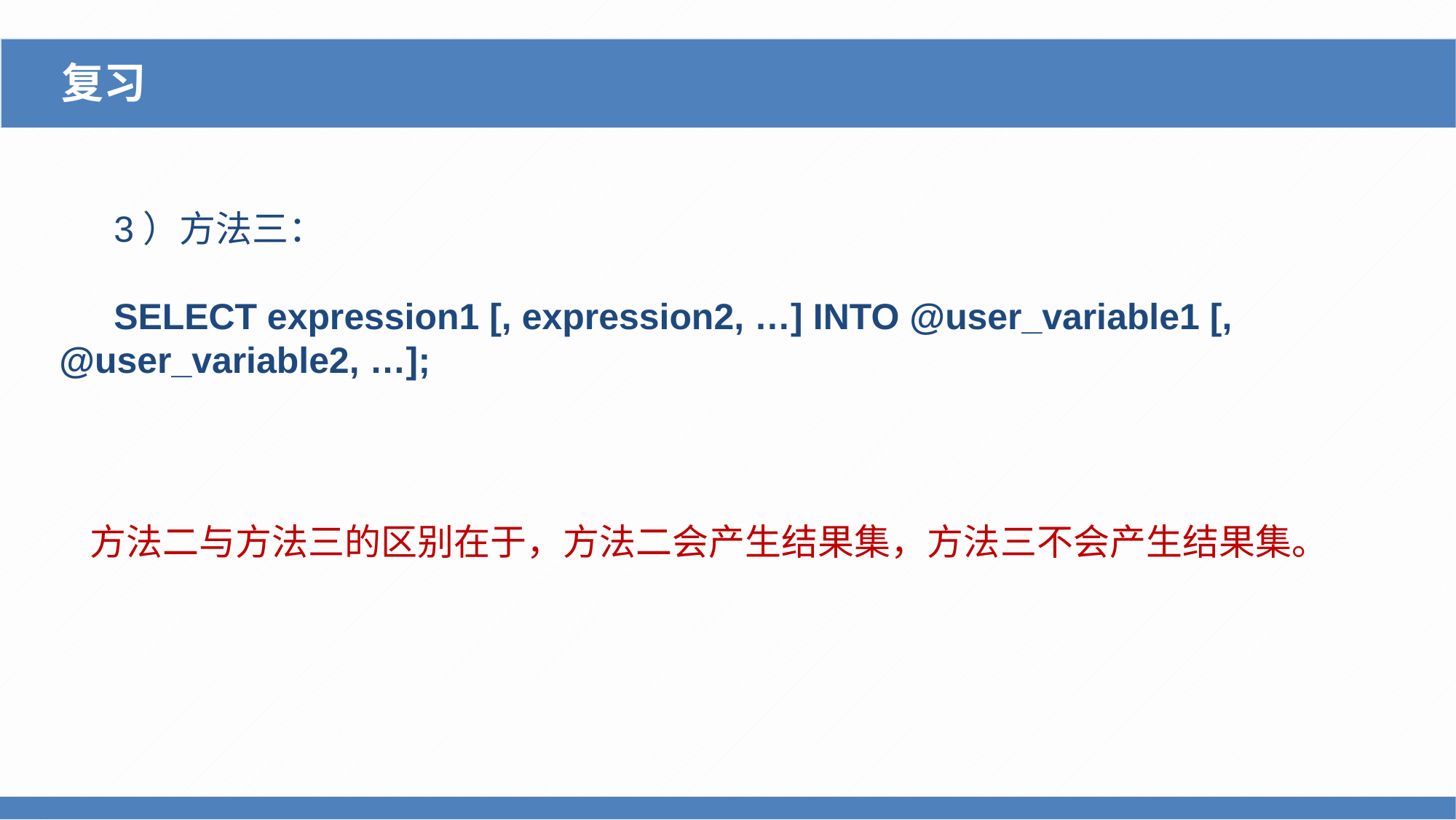

复习
3）方法三：

SELECT expression1 [, expression2, …] INTO @user_variable1 [, @user_variable2, …];

方法二与方法三的区别在于，方法二会产生结果集，方法三不会产生结果集。